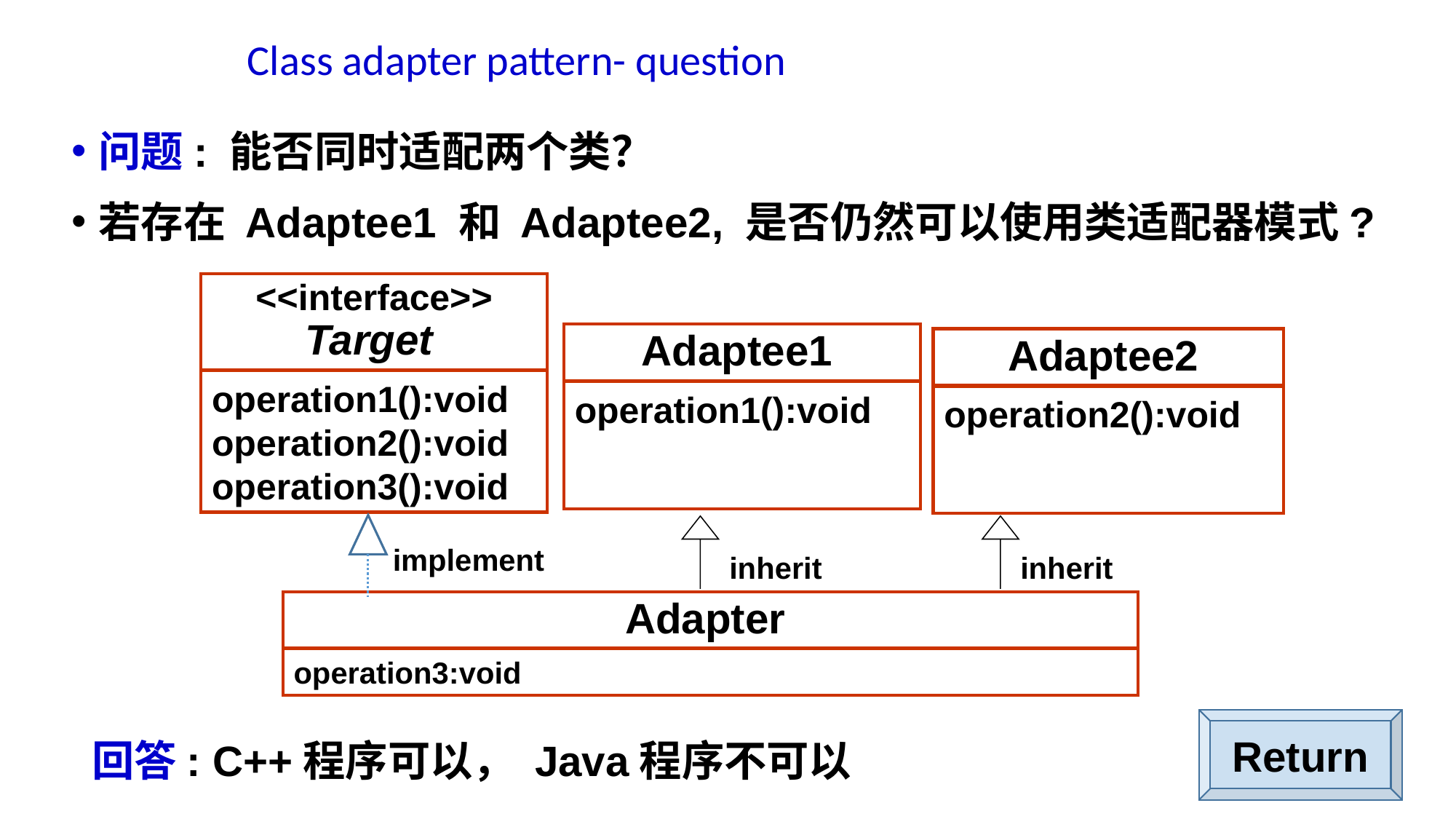

# Class adapter pattern- question
问题: 能否同时适配两个类？
若存在 Adaptee1 和 Adaptee2, 是否仍然可以使用类适配器模式?
<<interface>>
Target
Adaptee1
Adaptee2
operation1():void
operation2():void
operation3():void
operation1():void

operation2():void

implement
inherit
inherit
Adapter
operation3:void
Return
回答: C++程序可以， Java程序不可以